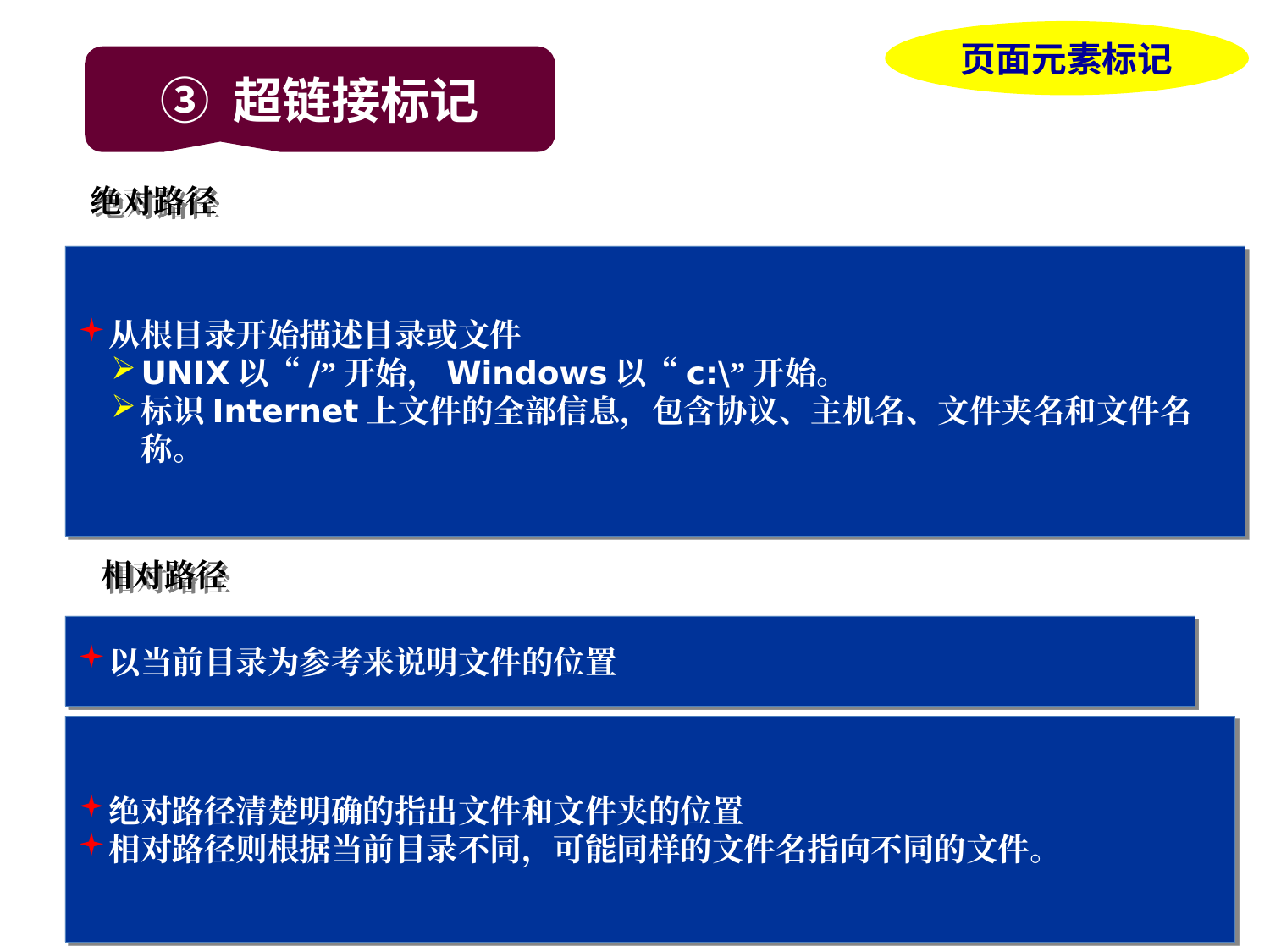

34
页面元素标记
③ 超链接标记
绝对路径
从根目录开始描述目录或文件
UNIX以“/”开始，Windows以“c:\”开始。
标识Internet上文件的全部信息，包含协议、主机名、文件夹名和文件名称。
相对路径
以当前目录为参考来说明文件的位置
绝对路径清楚明确的指出文件和文件夹的位置
相对路径则根据当前目录不同，可能同样的文件名指向不同的文件。